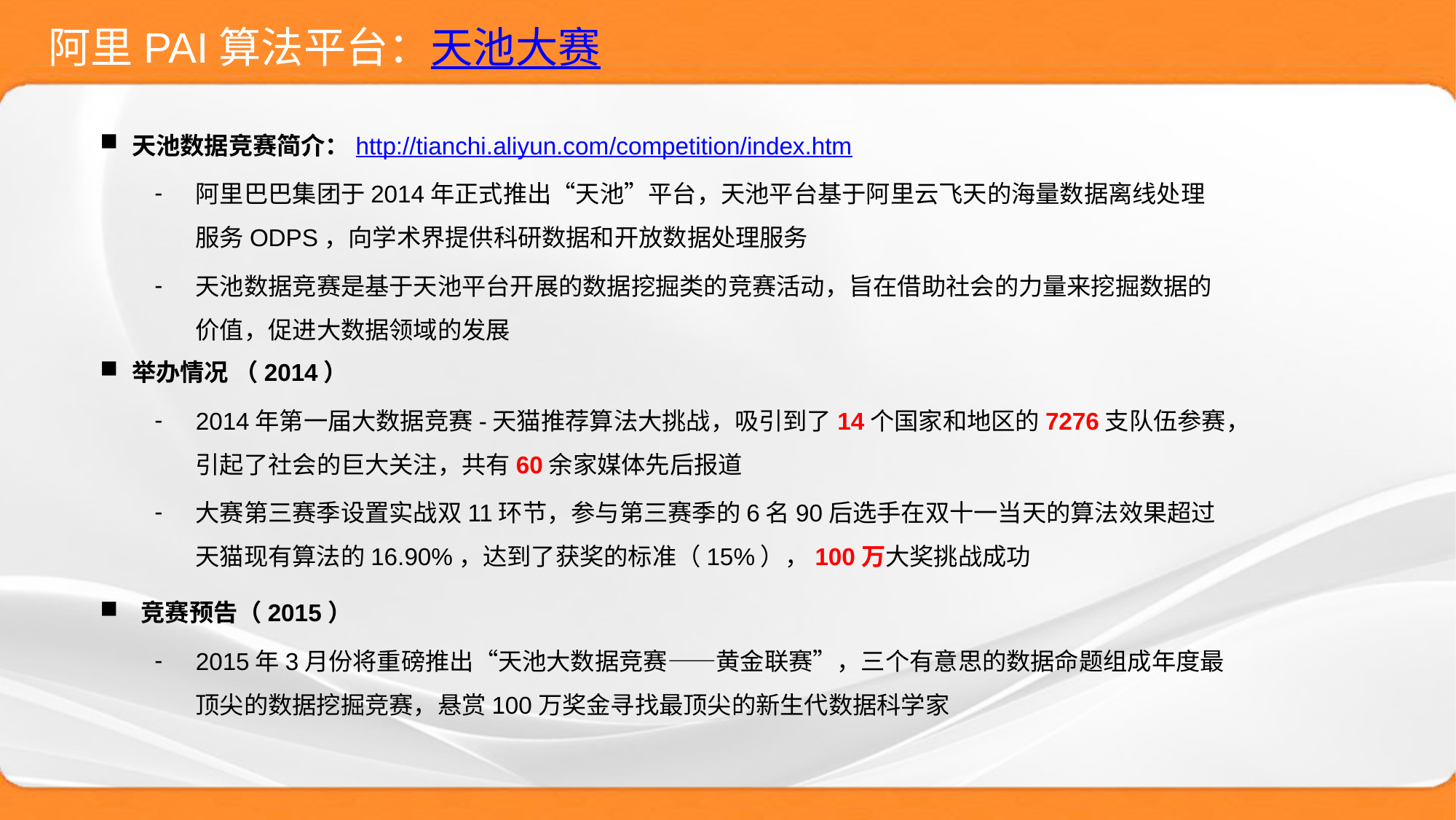

# 阿里PAI算法平台：天池大赛
天池数据竞赛简介：http://tianchi.aliyun.com/competition/index.htm
阿里巴巴集团于2014年正式推出“天池”平台，天池平台基于阿里云飞天的海量数据离线处理服务ODPS，向学术界提供科研数据和开放数据处理服务
天池数据竞赛是基于天池平台开展的数据挖掘类的竞赛活动，旨在借助社会的力量来挖掘数据的价值，促进大数据领域的发展
举办情况 （2014）
2014年第一届大数据竞赛-天猫推荐算法大挑战，吸引到了14个国家和地区的7276支队伍参赛，引起了社会的巨大关注，共有60余家媒体先后报道
大赛第三赛季设置实战双11环节，参与第三赛季的6名90后选手在双十一当天的算法效果超过天猫现有算法的16.90%，达到了获奖的标准（15%），100万大奖挑战成功
竞赛预告（2015）
2015年3月份将重磅推出“天池大数据竞赛——黄金联赛”，三个有意思的数据命题组成年度最顶尖的数据挖掘竞赛，悬赏100万奖金寻找最顶尖的新生代数据科学家